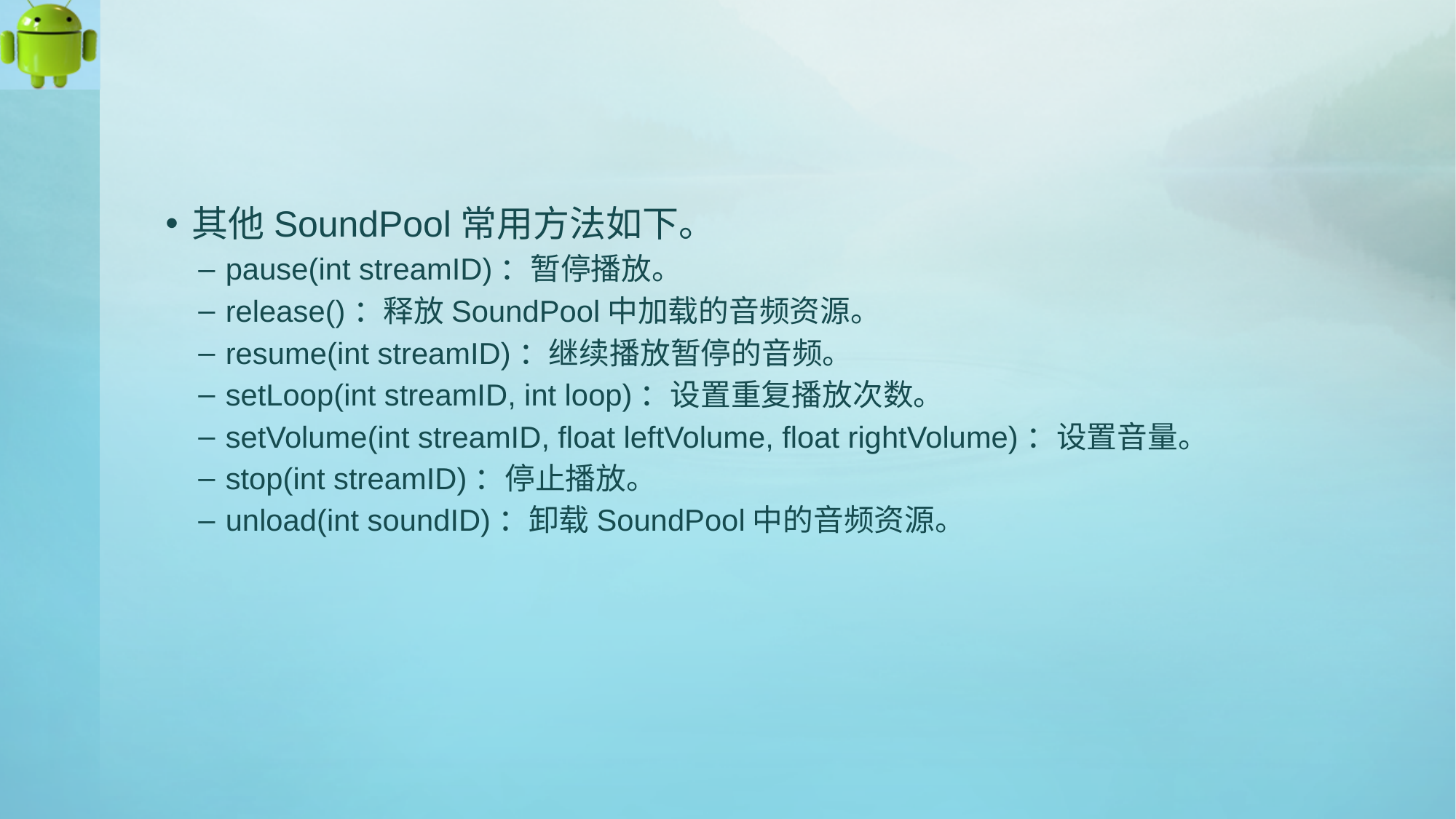

#
其他SoundPool常用方法如下。
pause(int streamID)：暂停播放。
release()：释放SoundPool中加载的音频资源。
resume(int streamID)：继续播放暂停的音频。
setLoop(int streamID, int loop)：设置重复播放次数。
setVolume(int streamID, float leftVolume, float rightVolume)：设置音量。
stop(int streamID)：停止播放。
unload(int soundID)：卸载SoundPool中的音频资源。